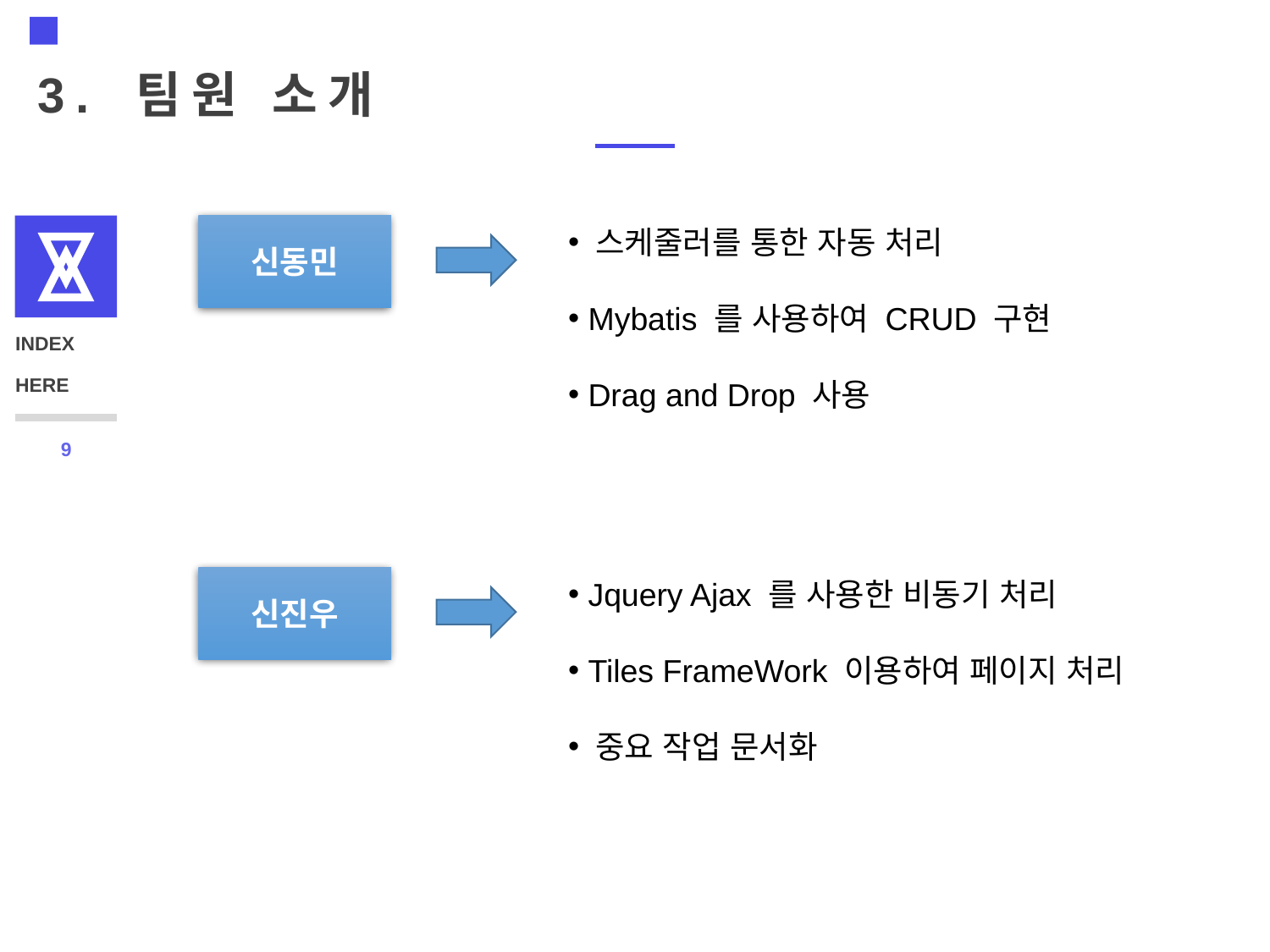

1
# 3. 팀원 소개
신동민
 스케줄러를 통한 자동 처리

 Mybatis 를 사용하여 CRUD 구현

 Drag and Drop 사용

INDEX
HERE
9
신진우
 Jquery Ajax 를 사용한 비동기 처리

 Tiles FrameWork 이용하여 페이지 처리

 중요 작업 문서화